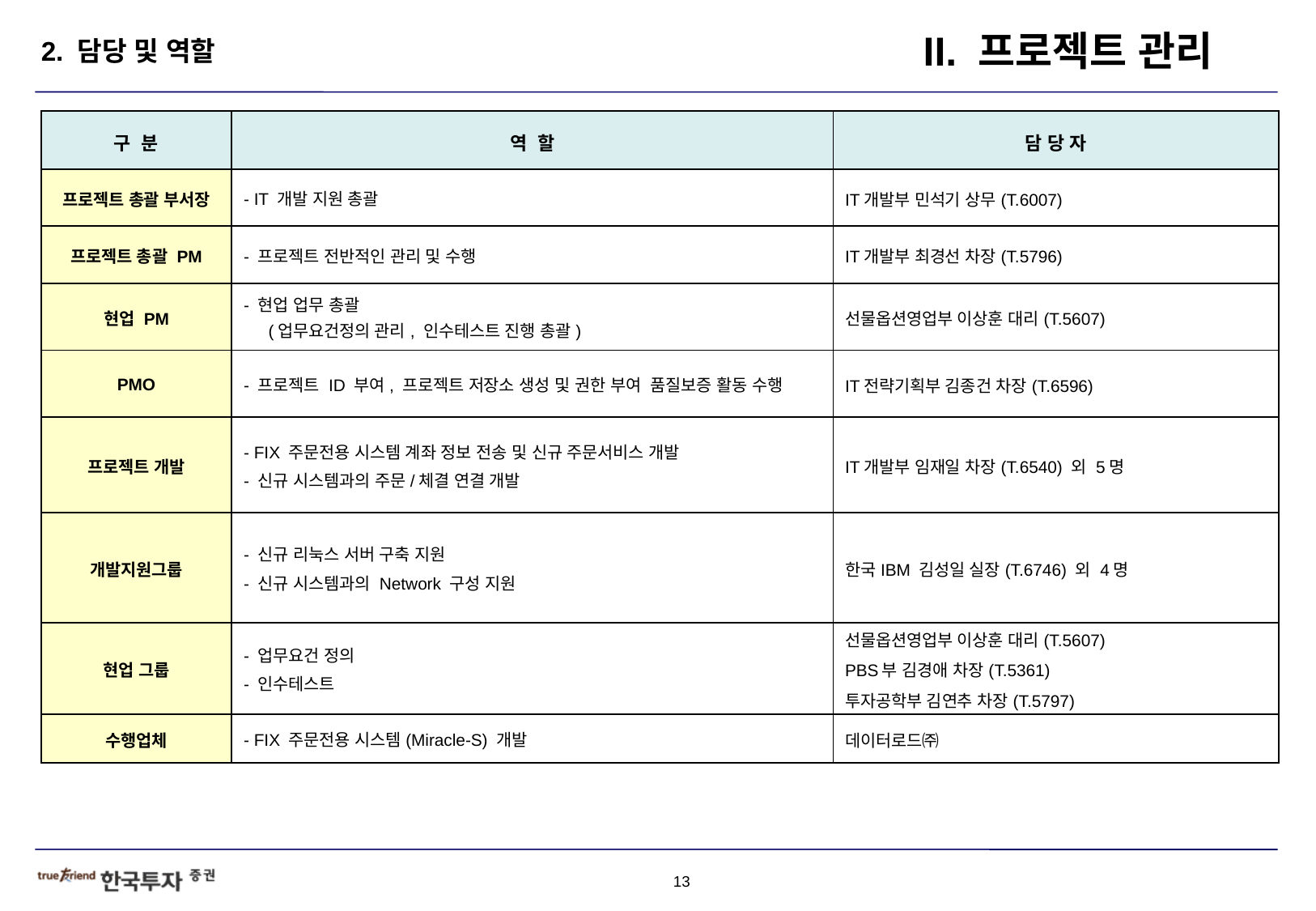

II. 프로젝트 관리
2. 담당 및 역할
| 구 분 | 역 할 | 담 당 자 |
| --- | --- | --- |
| 프로젝트 총괄 부서장 | - IT 개발 지원 총괄 | IT개발부 민석기 상무(T.6007) |
| 프로젝트 총괄 PM | - 프로젝트 전반적인 관리 및 수행 | IT개발부 최경선 차장(T.5796) |
| 현업 PM | - 현업 업무 총괄 (업무요건정의 관리, 인수테스트 진행 총괄) | 선물옵션영업부 이상훈 대리(T.5607) |
| PMO | - 프로젝트 ID 부여, 프로젝트 저장소 생성 및 권한 부여 품질보증 활동 수행 | IT전략기획부 김종건 차장(T.6596) |
| 프로젝트 개발 | - FIX 주문전용 시스템 계좌 정보 전송 및 신규 주문서비스 개발 - 신규 시스템과의 주문/체결 연결 개발 | IT개발부 임재일 차장(T.6540) 외 5명 |
| 개발지원그룹 | - 신규 리눅스 서버 구축 지원 - 신규 시스템과의 Network 구성 지원 | 한국IBM 김성일 실장(T.6746) 외 4명 |
| 현업 그룹 | - 업무요건 정의 - 인수테스트 | 선물옵션영업부 이상훈 대리(T.5607) PBS부 김경애 차장(T.5361) 투자공학부 김연추 차장(T.5797) |
| 수행업체 | - FIX 주문전용 시스템(Miracle-S) 개발 | 데이터로드㈜ |